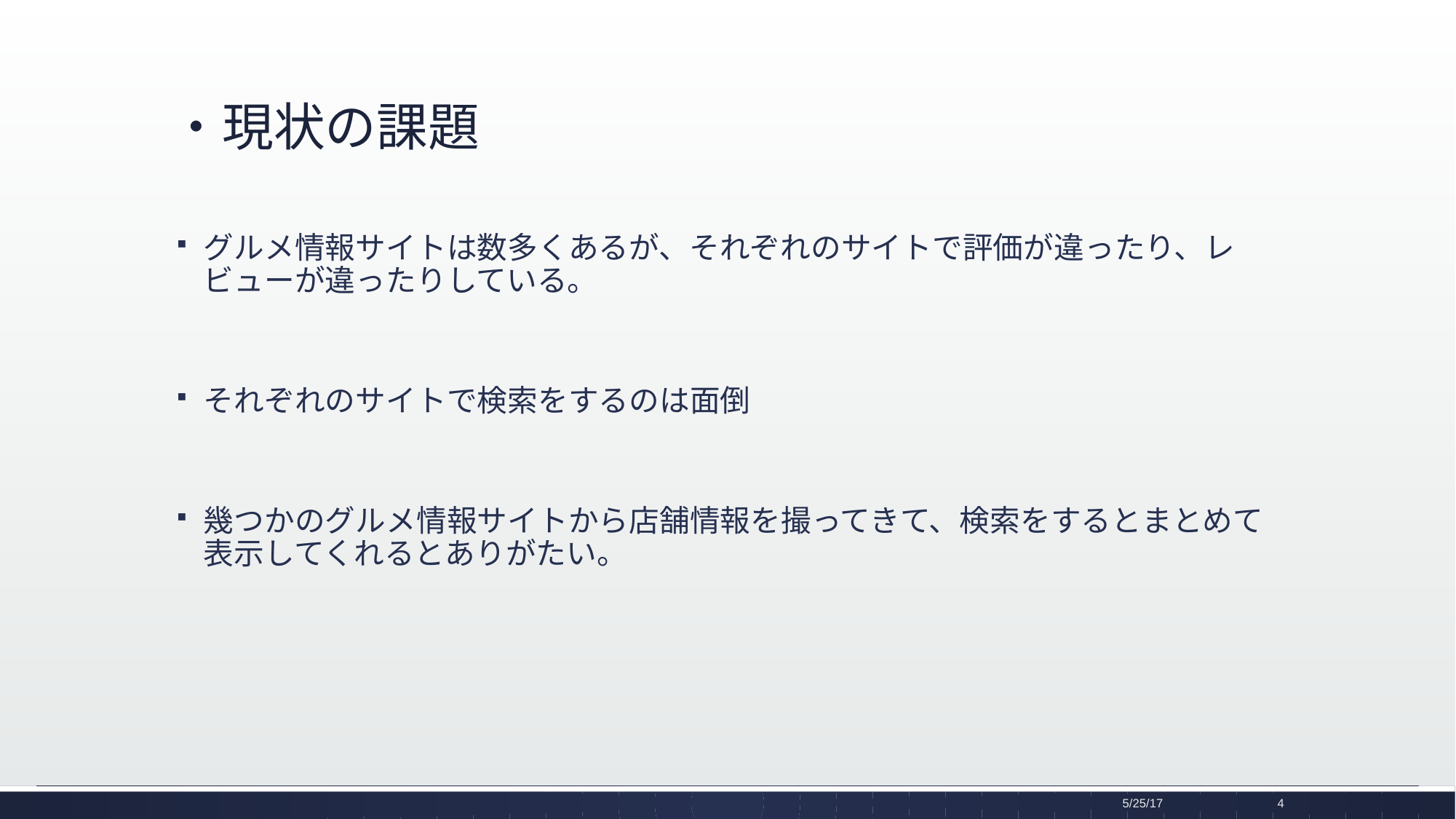

# ・現状の課題
グルメ情報サイトは数多くあるが、それぞれのサイトで評価が違ったり、レビューが違ったりしている。

それぞれのサイトで検索をするのは面倒

幾つかのグルメ情報サイトから店舗情報を撮ってきて、検索をするとまとめて表示してくれるとありがたい。

5/25/17
4